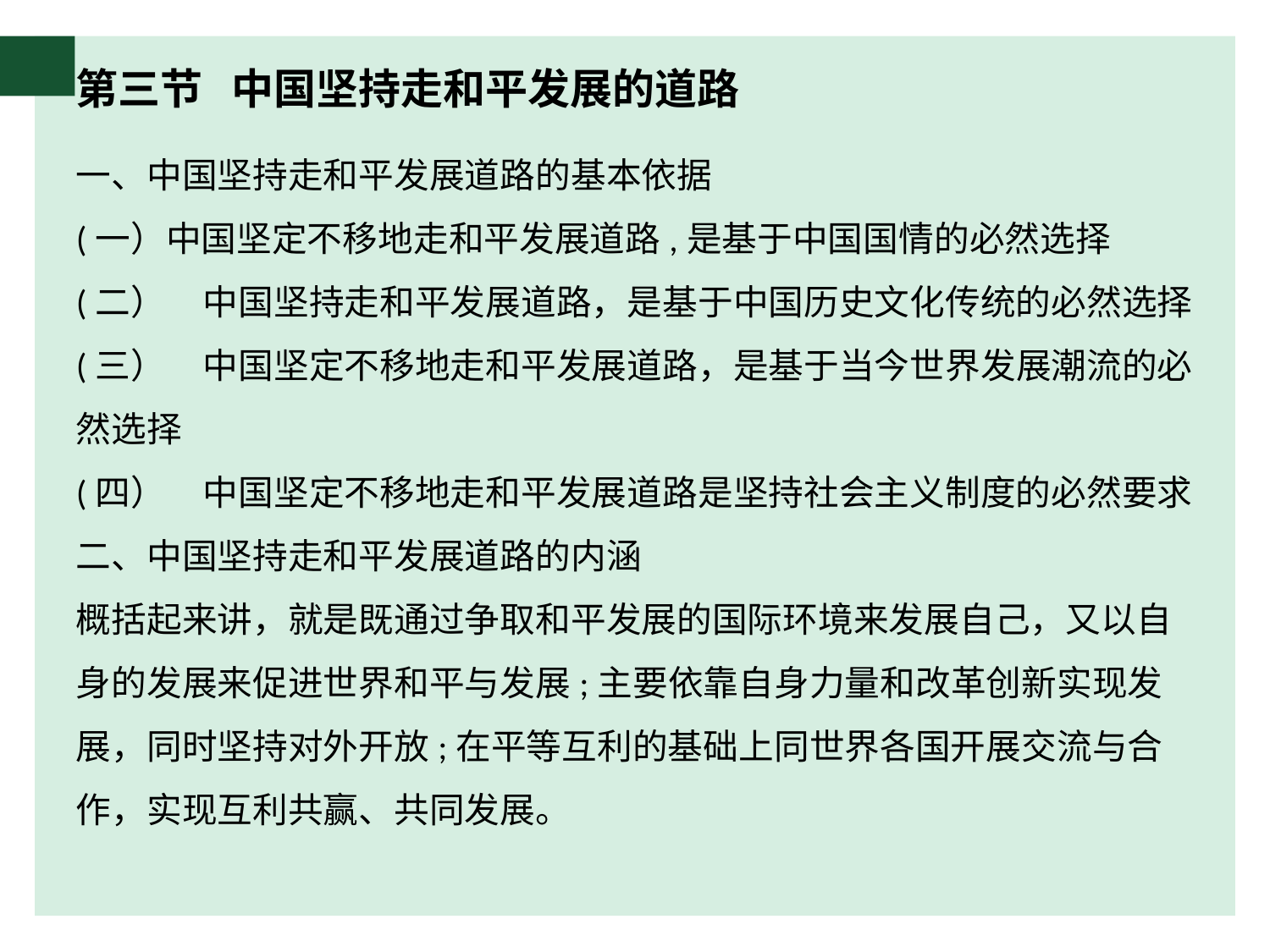

# 第三节   中国坚持走和平发展的道路
一、中国坚持走和平发展道路的基本依据
(一）中国坚定不移地走和平发展道路,是基于中国国情的必然选择
(二）	中国坚持走和平发展道路，是基于中国历史文化传统的必然选择
(三）	中国坚定不移地走和平发展道路，是基于当今世界发展潮流的必然选择
(四）	中国坚定不移地走和平发展道路是坚持社会主义制度的必然要求
二、中国坚持走和平发展道路的内涵
概括起来讲，就是既通过争取和平发展的国际环境来发展自己，又以自身的发展来促进世界和平与发展;主要依靠自身力量和改革创新实现发展，同时坚持对外开放;在平等互利的基础上同世界各国开展交流与合作，实现互利共赢、共同发展。